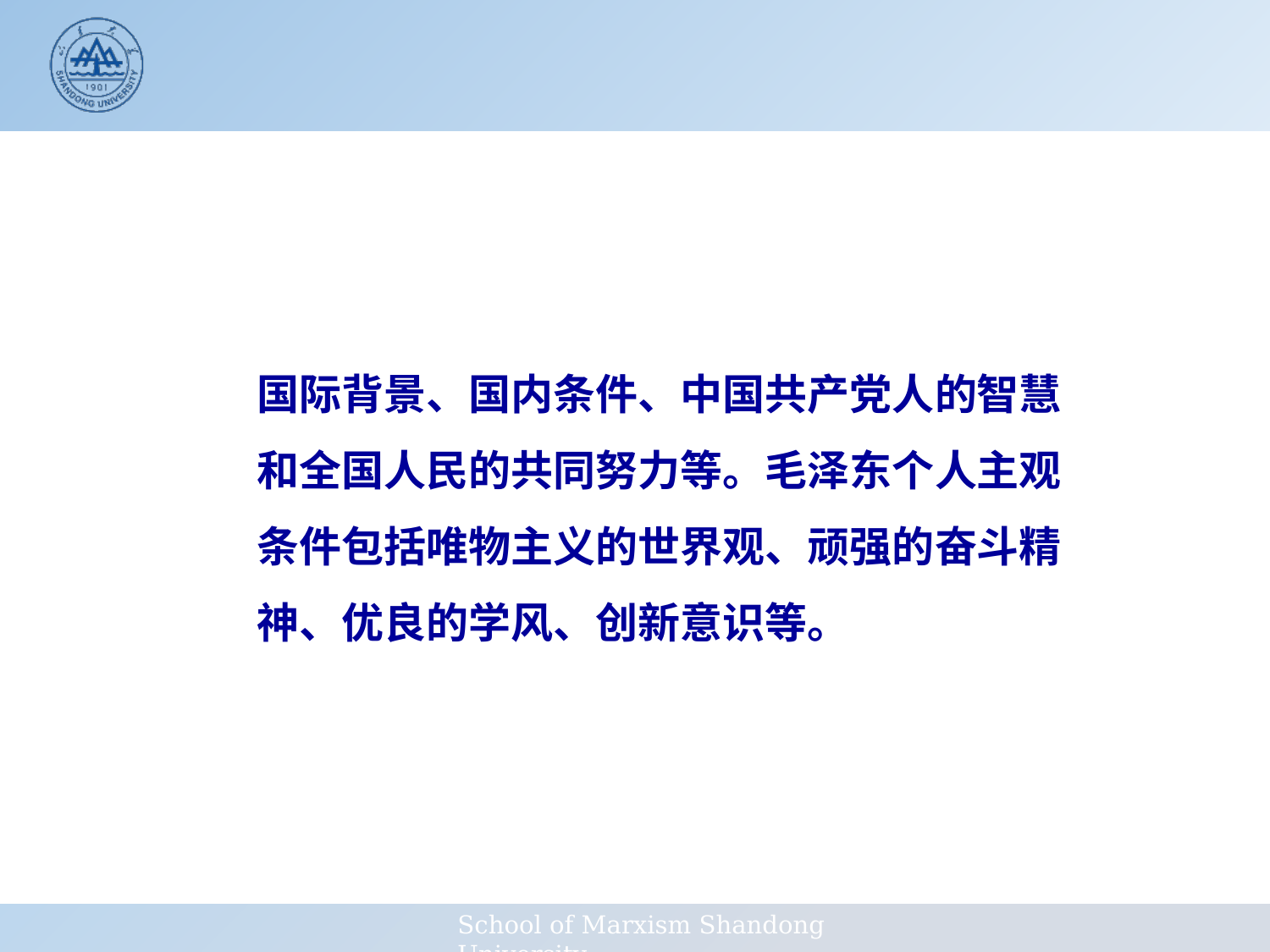

国际背景、国内条件、中国共产党人的智慧和全国人民的共同努力等。毛泽东个人主观条件包括唯物主义的世界观、顽强的奋斗精神、优良的学风、创新意识等。